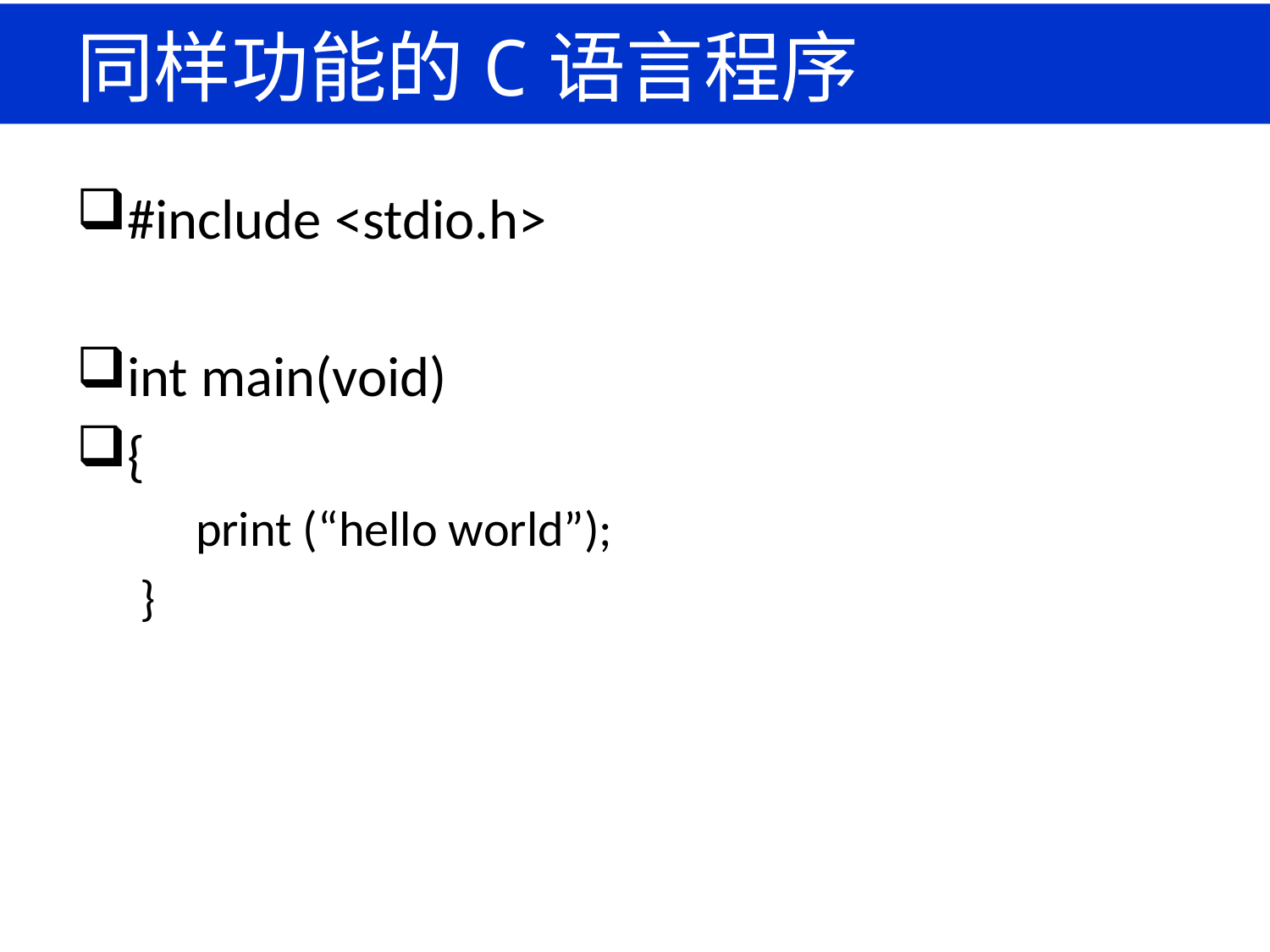

# 同样功能的C语言程序
#include <stdio.h>

int main(void)
{
     print (“hello world”);
}